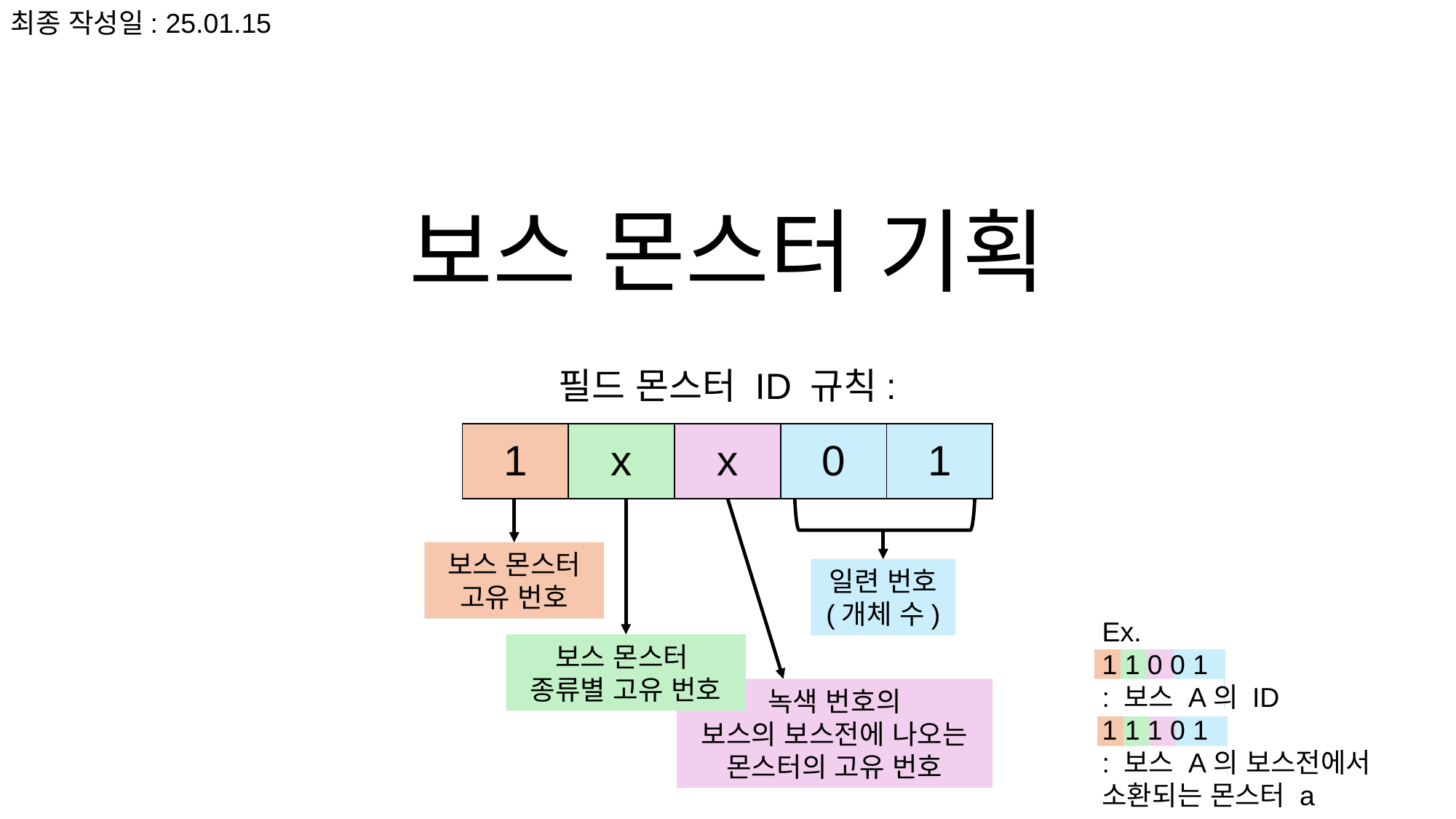

최종 작성일: 25.01.15
# 보스 몬스터 기획
필드 몬스터 ID 규칙:

| 1 | x | x | 0 | 1 |
| --- | --- | --- | --- | --- |

일련 번호
(개체 수)
보스 몬스터
고유 번호
Ex.
1 1 0 0 1
: 보스 A의 ID
1 1 1 0 1
: 보스 A의 보스전에서
소환되는 몬스터 a
보스 몬스터
종류별 고유 번호
|  |  |  |  |  |
| --- | --- | --- | --- | --- |
녹색 번호의
보스의 보스전에 나오는 몬스터의 고유 번호

|  |  |  |  |  |
| --- | --- | --- | --- | --- |